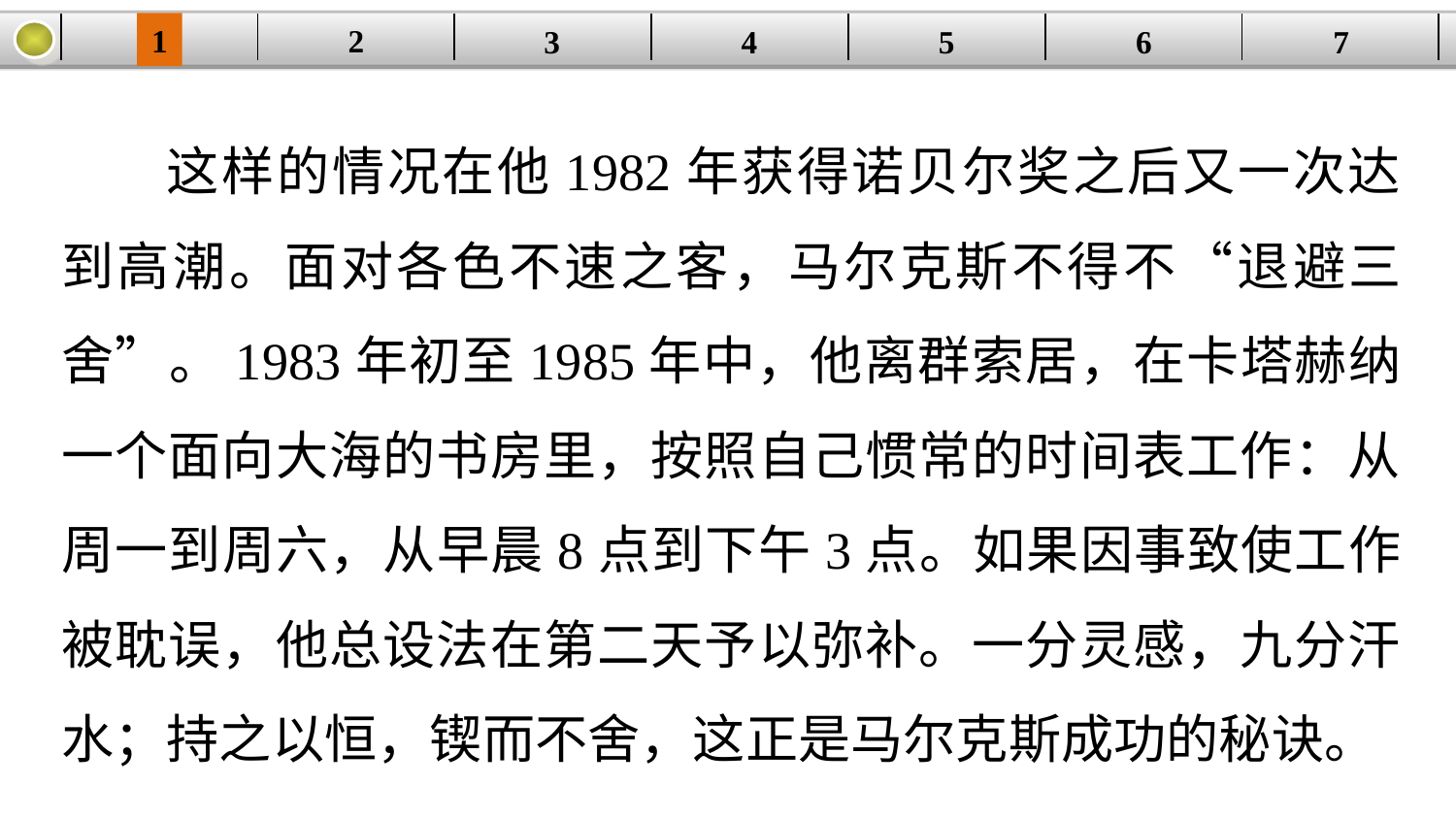

1
2
|  |  |  |  |  |  |  |
| --- | --- | --- | --- | --- | --- | --- |
3
4
5
6
7

这样的情况在他1982年获得诺贝尔奖之后又一次达到高潮。面对各色不速之客，马尔克斯不得不“退避三舍”。1983年初至1985年中，他离群索居，在卡塔赫纳一个面向大海的书房里，按照自己惯常的时间表工作：从周一到周六，从早晨8点到下午3点。如果因事致使工作被耽误，他总设法在第二天予以弥补。一分灵感，九分汗水；持之以恒，锲而不舍，这正是马尔克斯成功的秘诀。